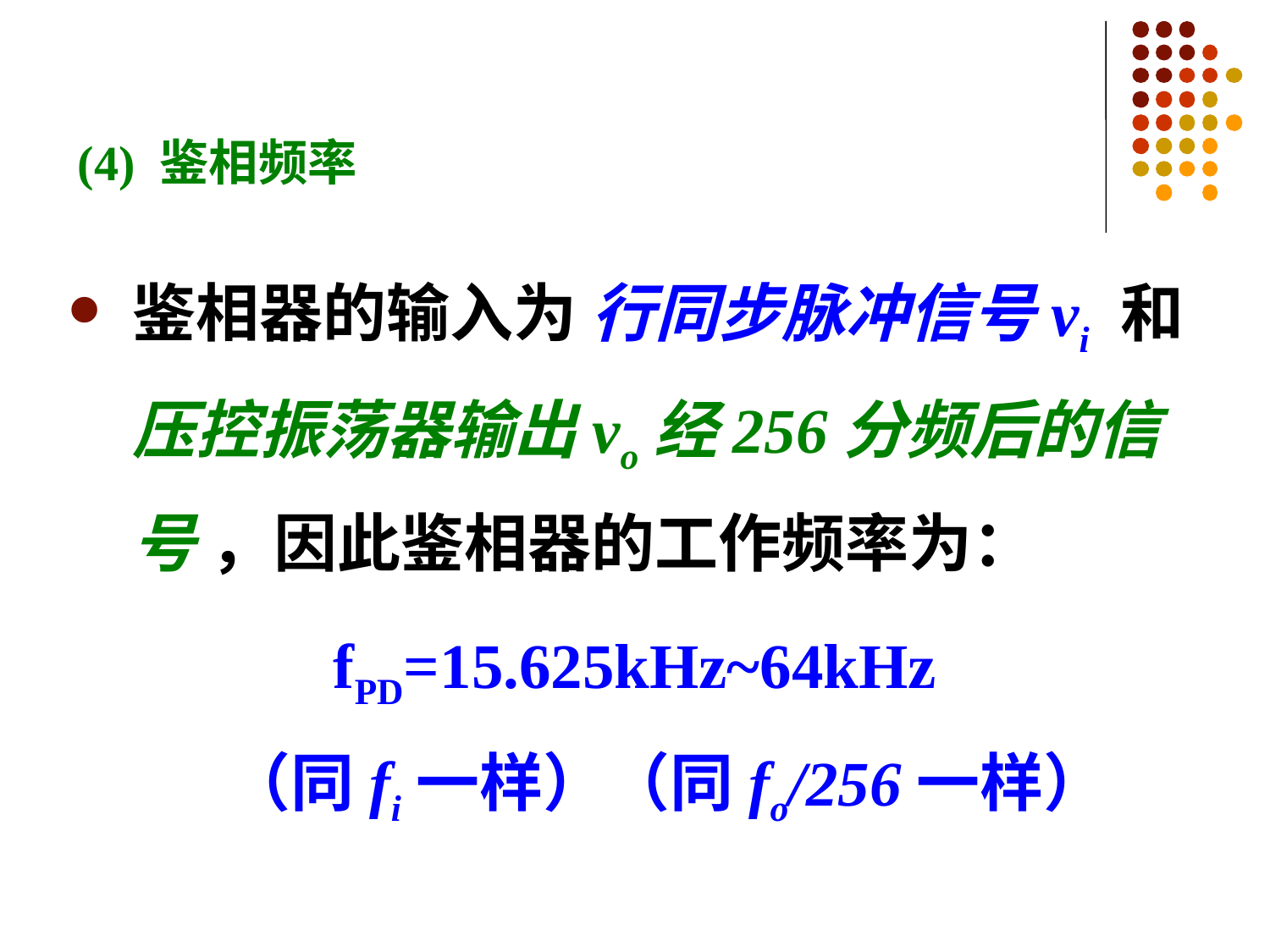

# (4) 鉴相频率
鉴相器的输入为 行同步脉冲信号vi 和压控振荡器输出vo经256分频后的信号 ，因此鉴相器的工作频率为：
fPD=15.625kHz~64kHz
（同fi一样）（同fo/256一样）